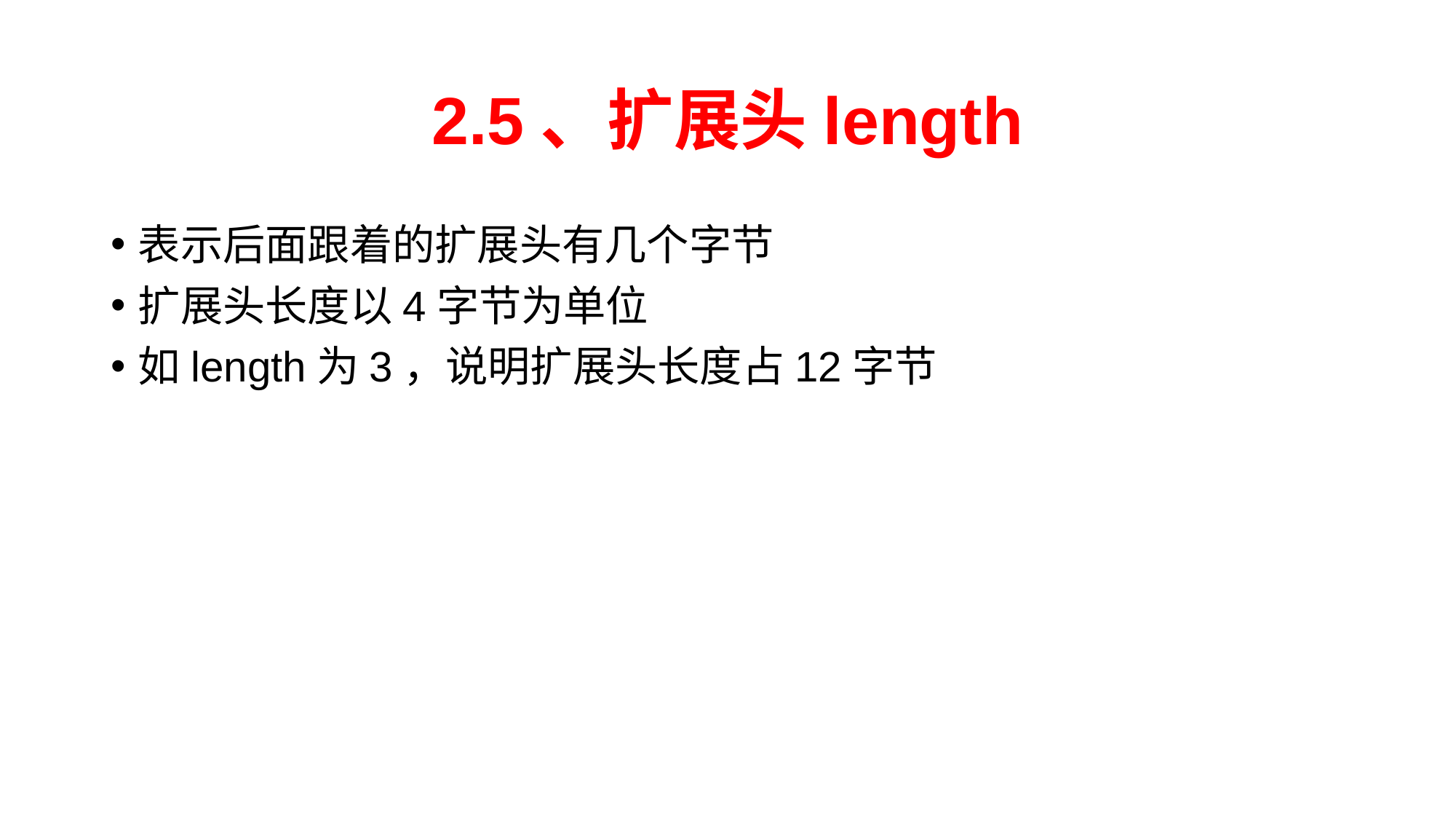

# 2.5、扩展头length
表示后面跟着的扩展头有几个字节
扩展头长度以4字节为单位
如length为3，说明扩展头长度占12字节